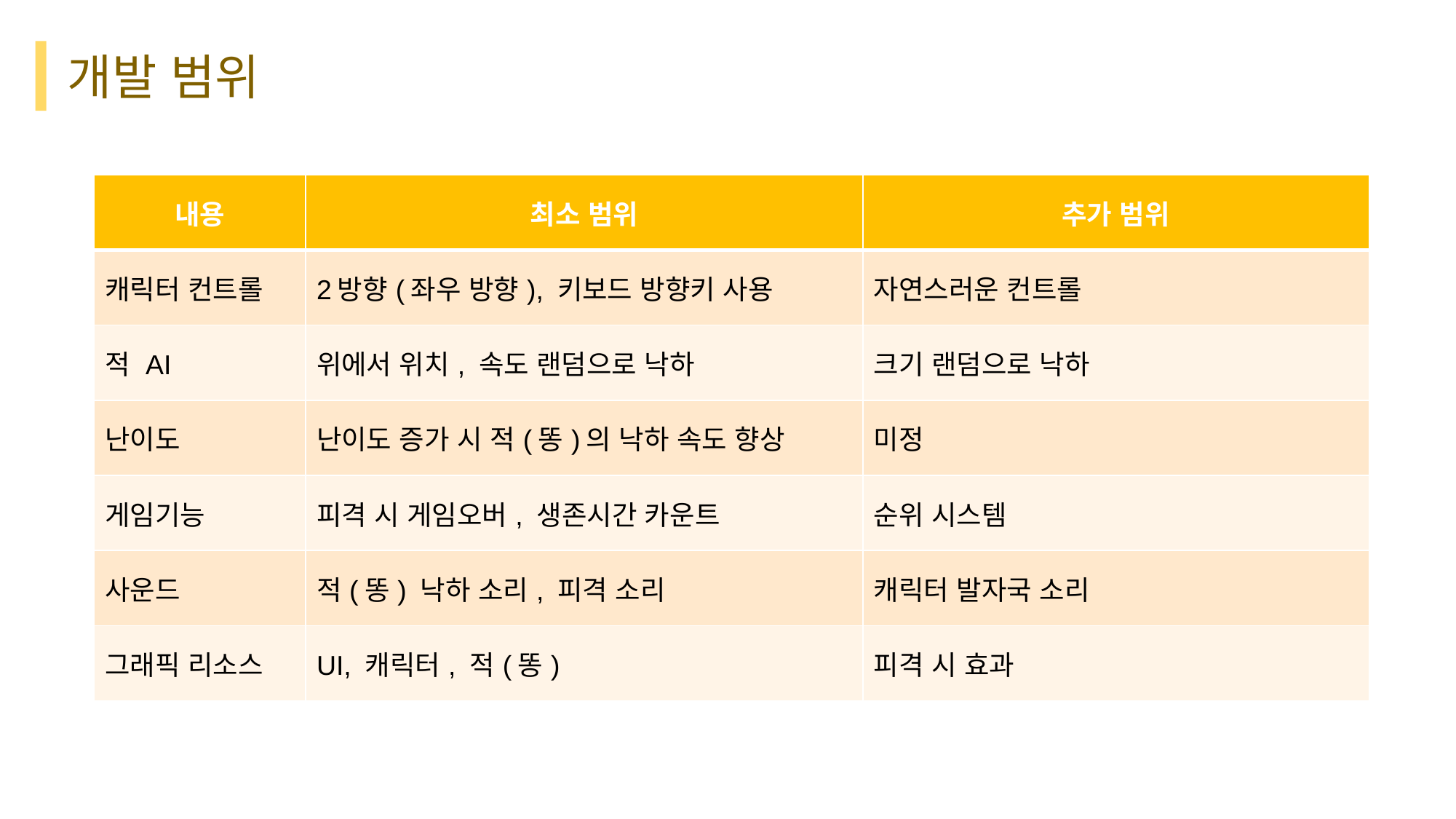

개발 범위
| 내용 | 최소 범위 | 추가 범위 |
| --- | --- | --- |
| 캐릭터 컨트롤 | 2방향(좌우 방향), 키보드 방향키 사용 | 자연스러운 컨트롤 |
| 적 AI | 위에서 위치, 속도 랜덤으로 낙하 | 크기 랜덤으로 낙하 |
| 난이도 | 난이도 증가 시 적(똥)의 낙하 속도 향상 | 미정 |
| 게임기능 | 피격 시 게임오버, 생존시간 카운트 | 순위 시스템 |
| 사운드 | 적(똥) 낙하 소리, 피격 소리 | 캐릭터 발자국 소리 |
| 그래픽 리소스 | UI, 캐릭터, 적(똥) | 피격 시 효과 |